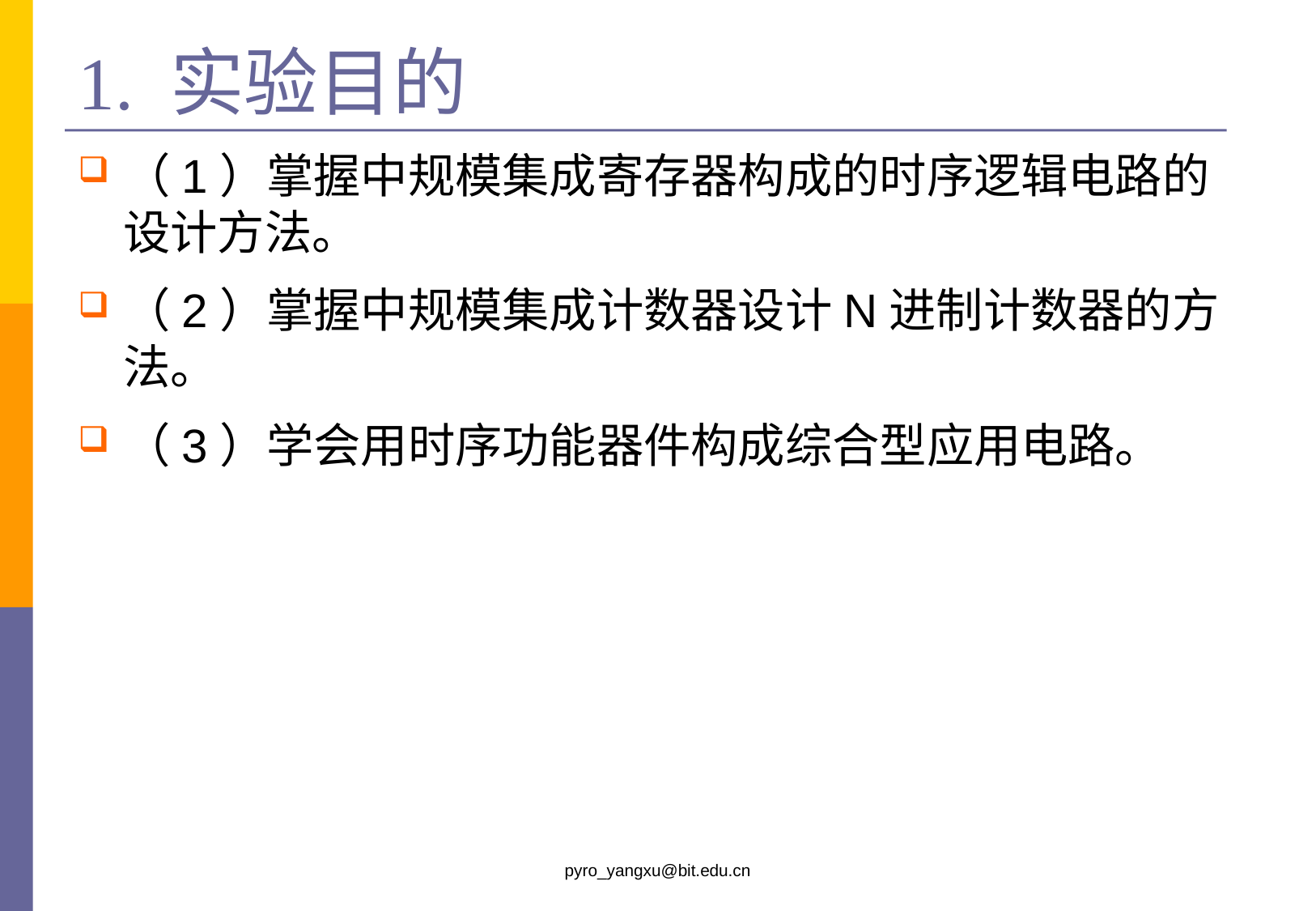

# 1. 实验目的
（1）掌握中规模集成寄存器构成的时序逻辑电路的设计方法。
（2）掌握中规模集成计数器设计N进制计数器的方法。
（3）学会用时序功能器件构成综合型应用电路。
pyro_yangxu@bit.edu.cn